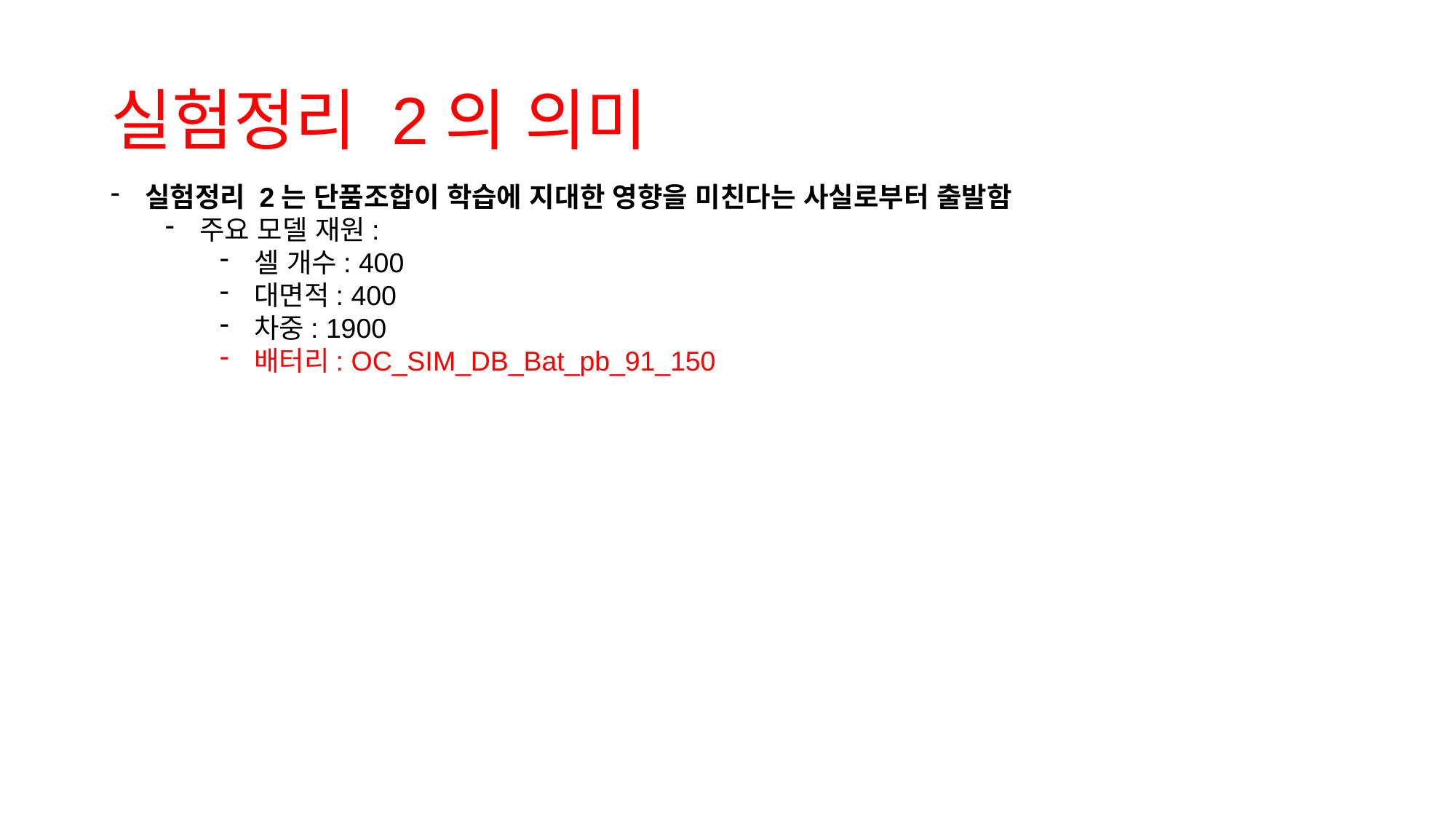

# 실험정리 2의 의미
실험정리 2는 단품조합이 학습에 지대한 영향을 미친다는 사실로부터 출발함
주요 모델 재원:
셀 개수: 400
대면적: 400
차중: 1900
배터리: OC_SIM_DB_Bat_pb_91_150